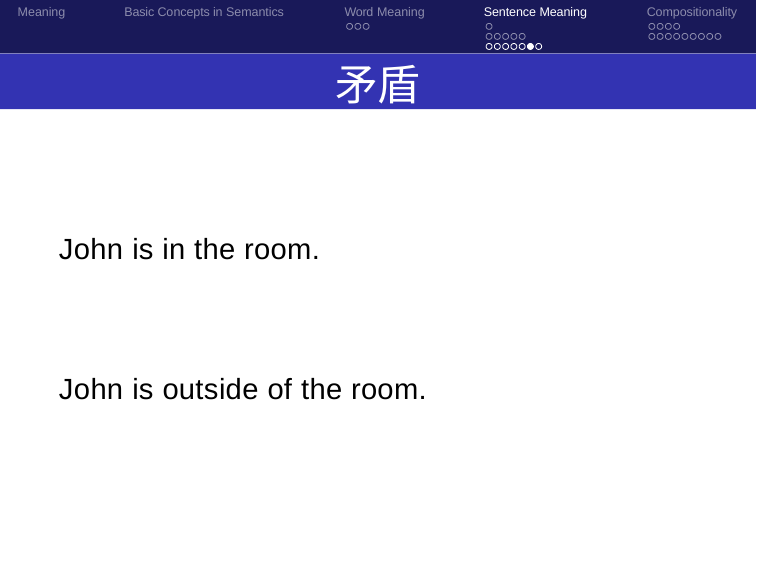

Meaning
Basic Concepts in Semantics
Word Meaning
Sentence Meaning
Compositionality

矛盾
John is in the room.
John is outside of the room.